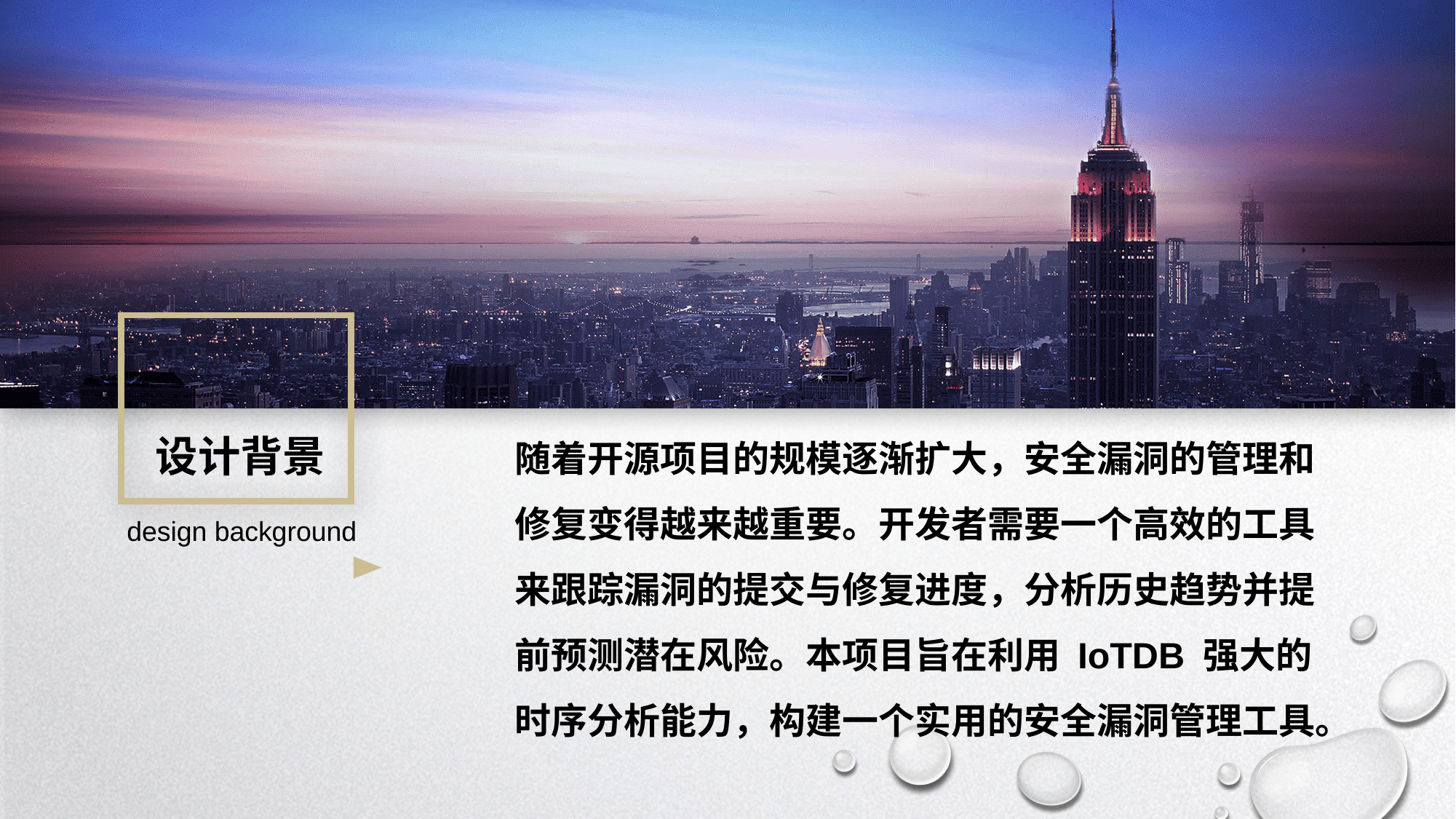

随着开源项目的规模逐渐扩大，安全漏洞的管理和修复变得越来越重要。开发者需要一个高效的工具来跟踪漏洞的提交与修复进度，分析历史趋势并提前预测潜在风险。本项目旨在利用 IoTDB 强大的时序分析能力，构建一个实用的安全漏洞管理工具。

设计背景
design background